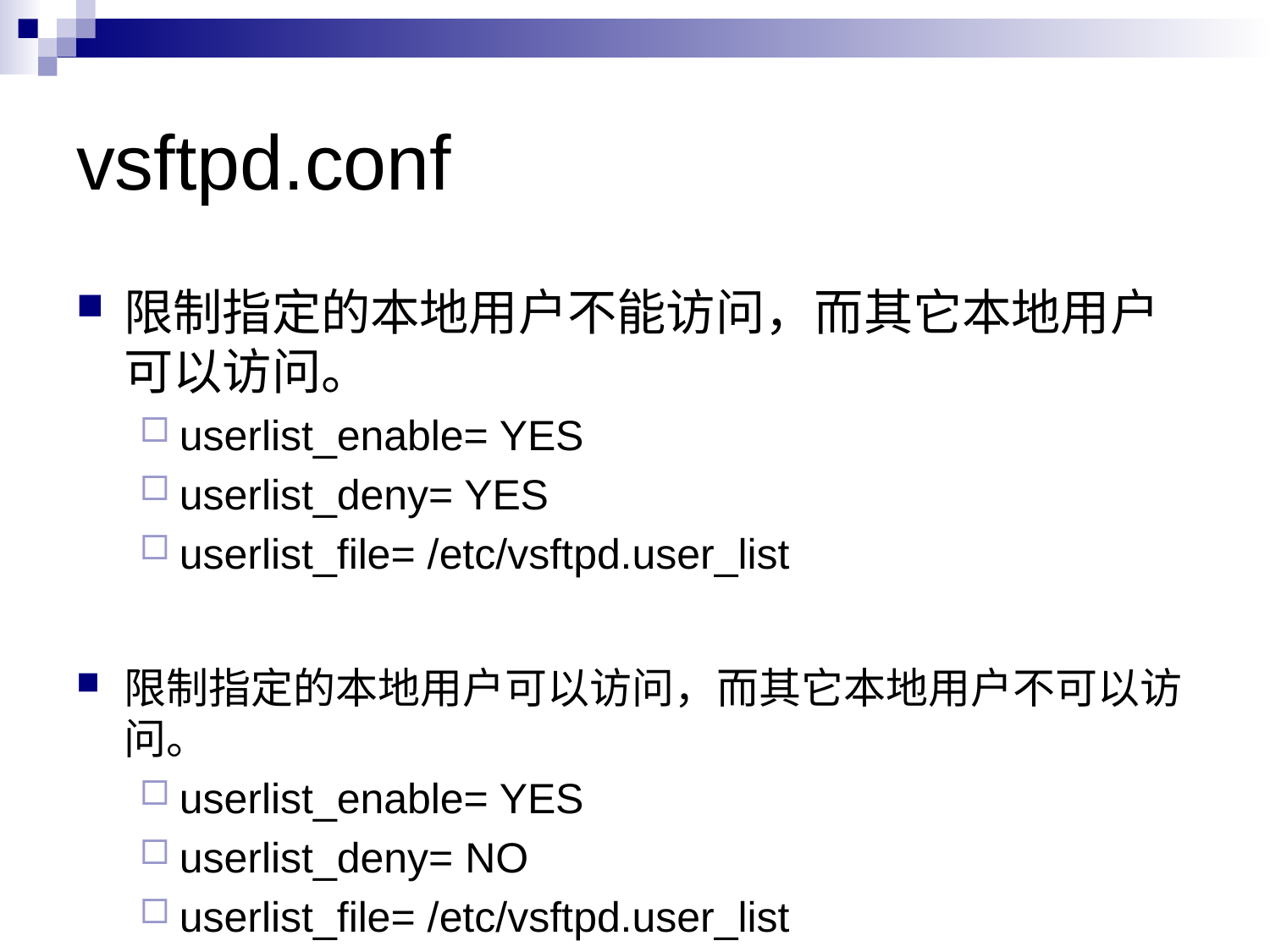

# vsftpd.conf
限制指定的本地用户不能访问，而其它本地用户可以访问。
userlist_enable= YES
userlist_deny= YES
userlist_file= /etc/vsftpd.user_list

限制指定的本地用户可以访问，而其它本地用户不可以访问。
userlist_enable= YES
userlist_deny= NO
userlist_file= /etc/vsftpd.user_list